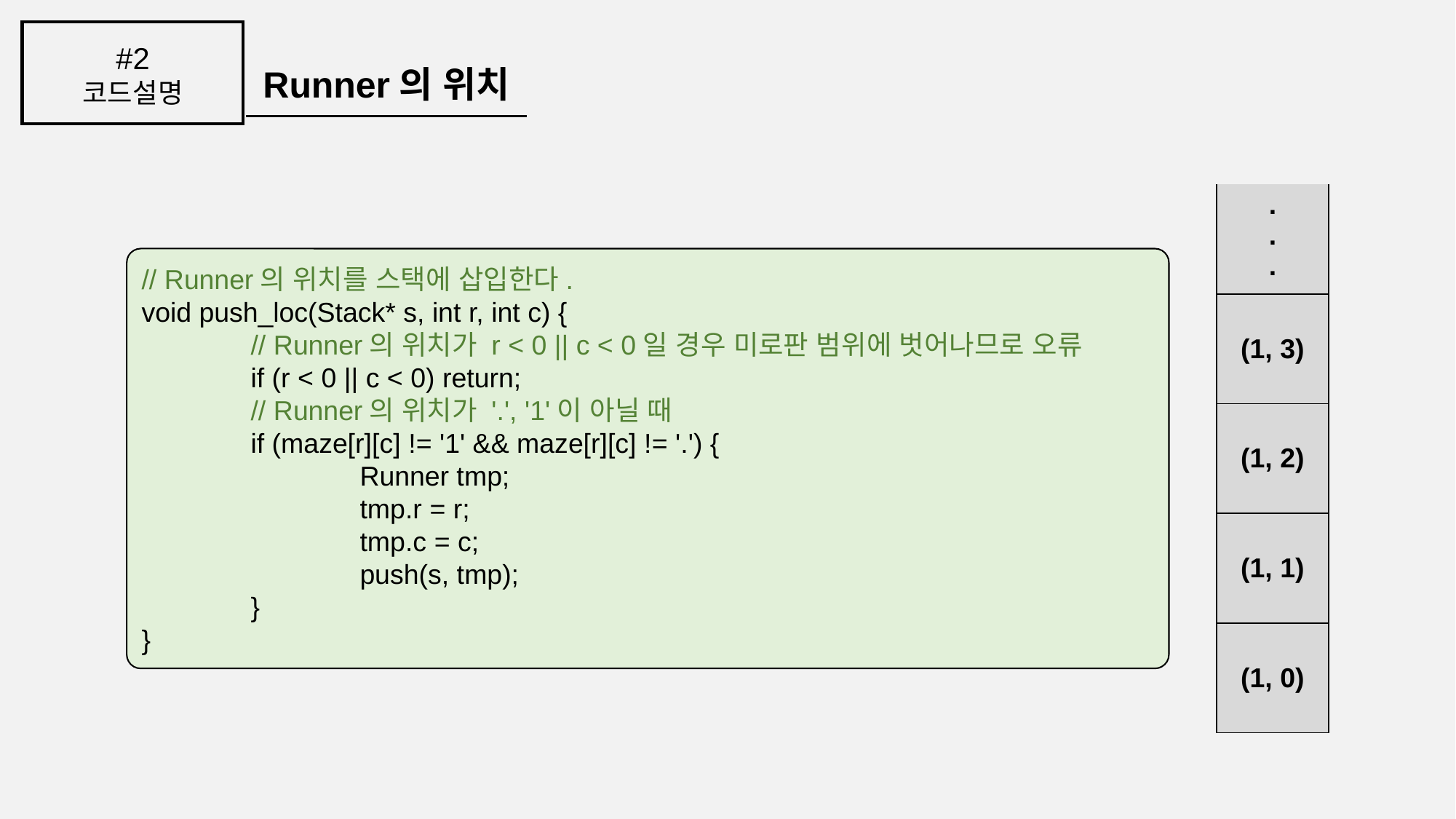

#2
코드설명
Runner의 위치
| . . . |
| --- |
| (1, 3) |
| (1, 2) |
| (1, 1) |
| (1, 0) |
// Runner의 위치를 스택에 삽입한다.
void push_loc(Stack* s, int r, int c) {
	// Runner의 위치가 r < 0 || c < 0일 경우 미로판 범위에 벗어나므로 오류
	if (r < 0 || c < 0) return;
	// Runner의 위치가 '.', '1'이 아닐 때
	if (maze[r][c] != '1' && maze[r][c] != '.') {
		Runner tmp;
		tmp.r = r;
		tmp.c = c;
		push(s, tmp);
	}
}